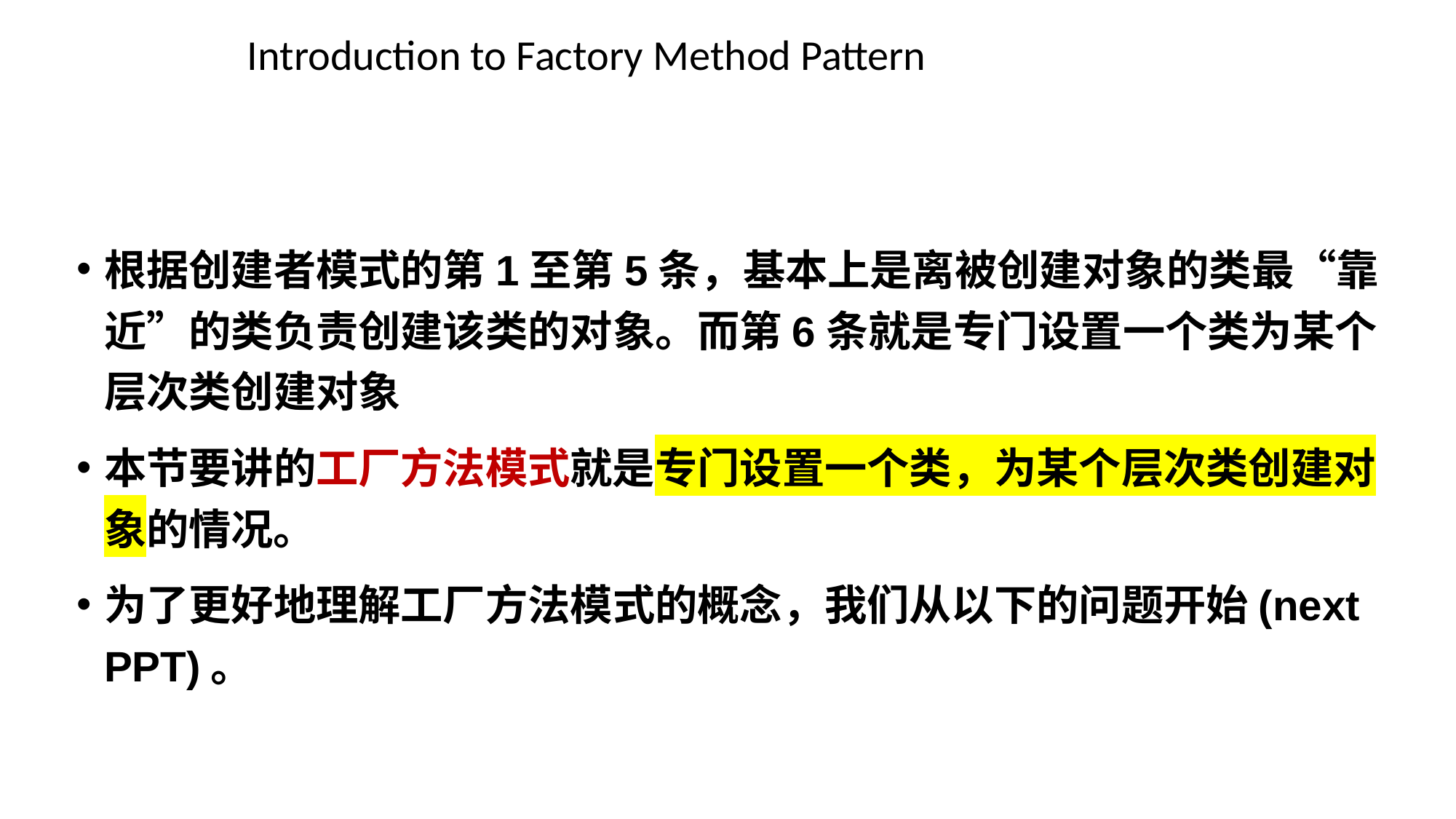

# Introduction to Factory Method Pattern
根据创建者模式的第1至第5条，基本上是离被创建对象的类最“靠近”的类负责创建该类的对象。而第6条就是专门设置一个类为某个层次类创建对象
本节要讲的工厂方法模式就是专门设置一个类，为某个层次类创建对象的情况。
为了更好地理解工厂方法模式的概念，我们从以下的问题开始(next PPT)。
5